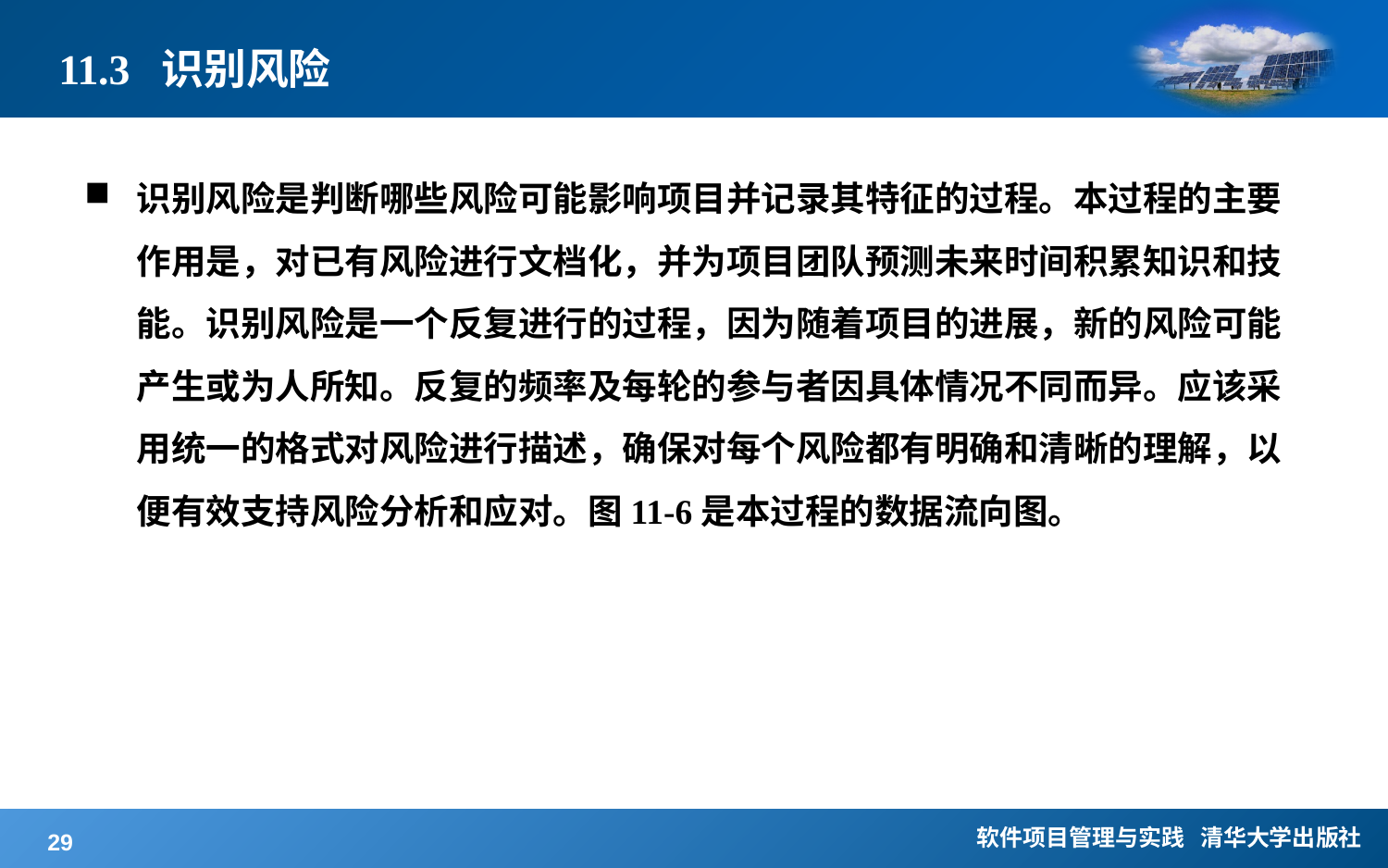

# 11.3  识别风险
识别风险是判断哪些风险可能影响项目并记录其特征的过程。本过程的主要作用是，对已有风险进行文档化，并为项目团队预测未来时间积累知识和技能。识别风险是一个反复进行的过程，因为随着项目的进展，新的风险可能产生或为人所知。反复的频率及每轮的参与者因具体情况不同而异。应该采用统一的格式对风险进行描述，确保对每个风险都有明确和清晰的理解，以便有效支持风险分析和应对。图11-6是本过程的数据流向图。